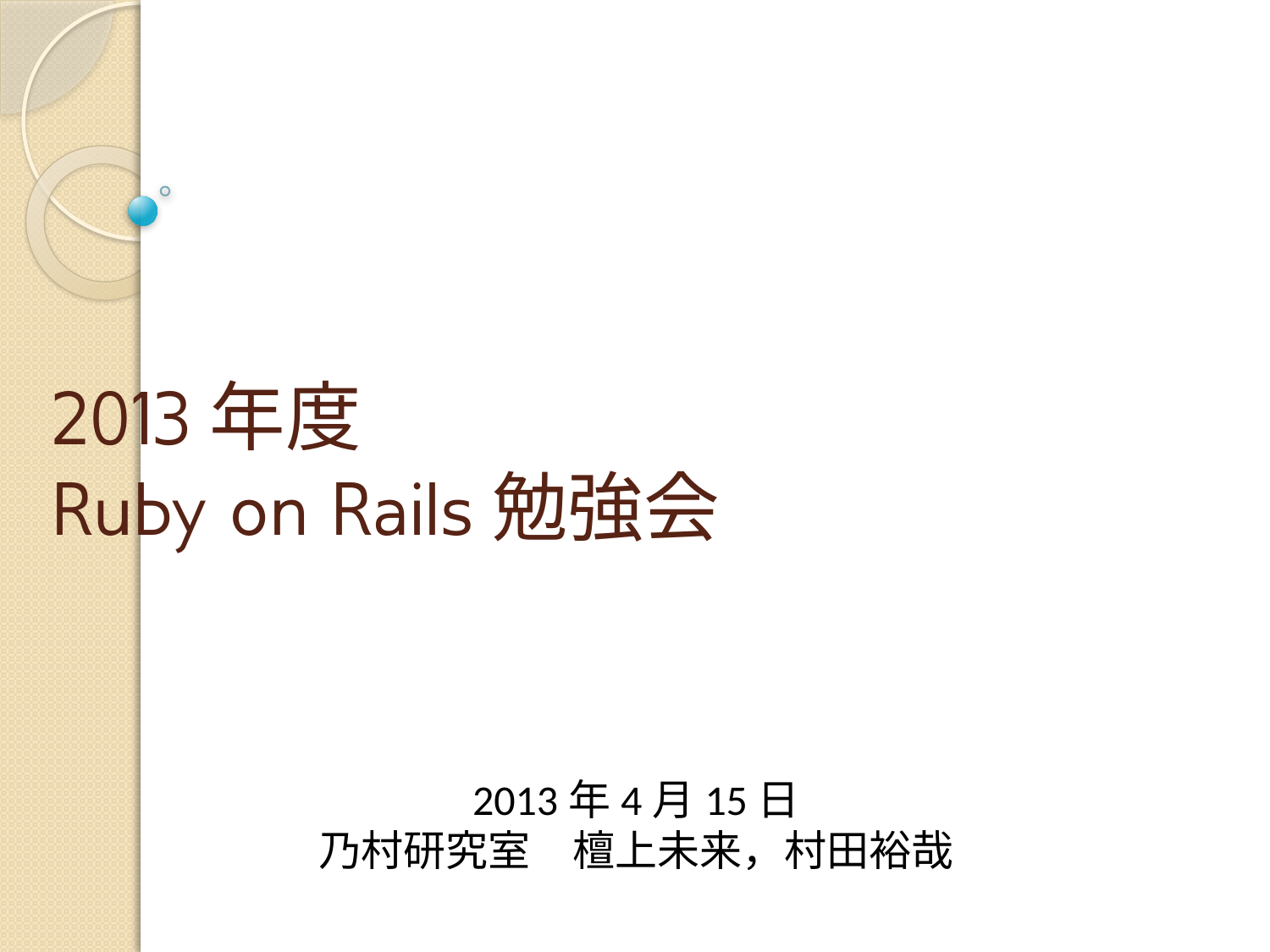

# 2013年度 Ruby on Rails勉強会
2013年4月15日
乃村研究室　檀上未来，村田裕哉